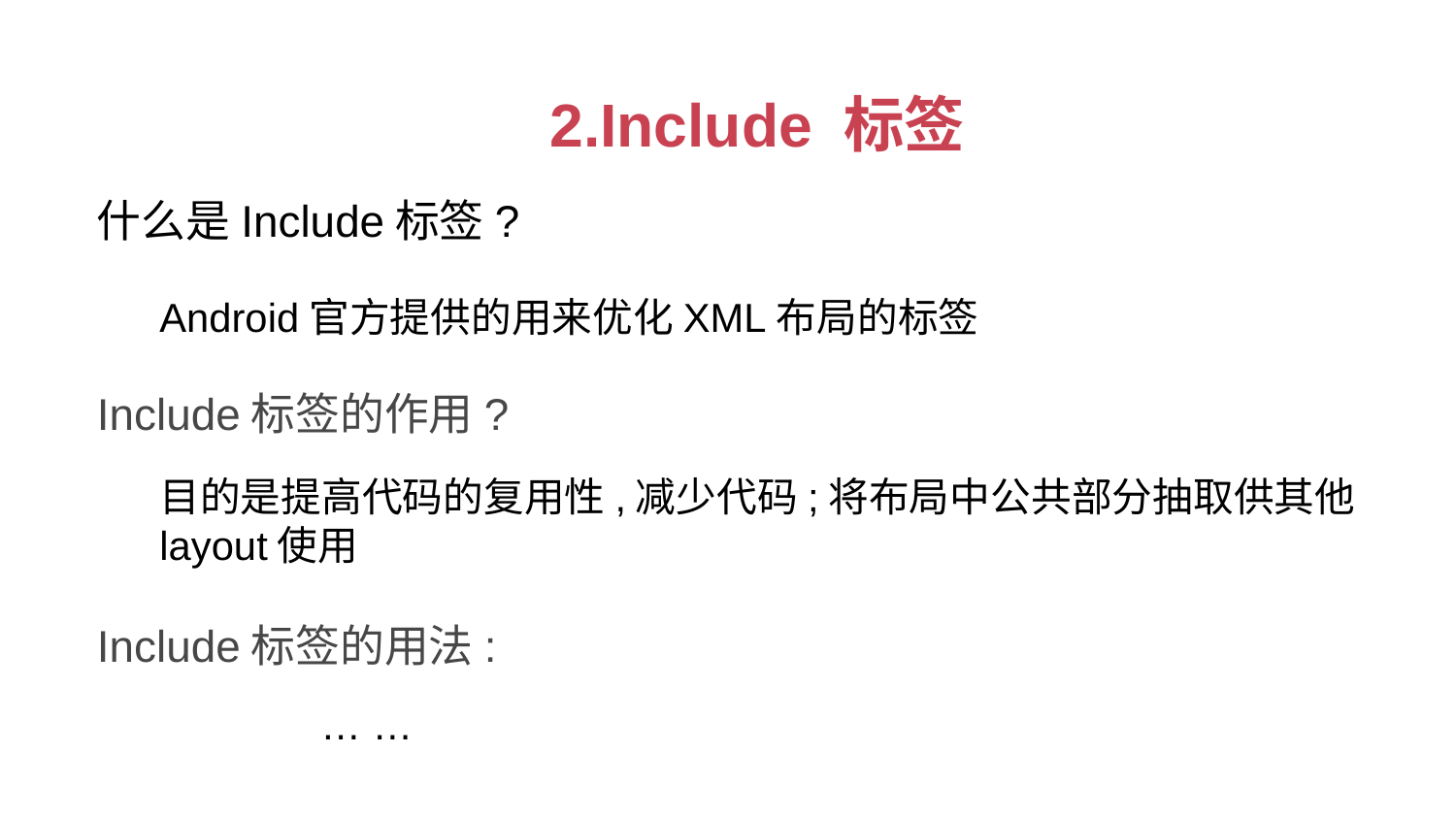

2.Include 标签
什么是Include标签?
Android官方提供的用来优化XML布局的标签
Include标签的作用?
目的是提高代码的复用性,减少代码;将布局中公共部分抽取供其他layout使用
Include标签的用法:
     … …